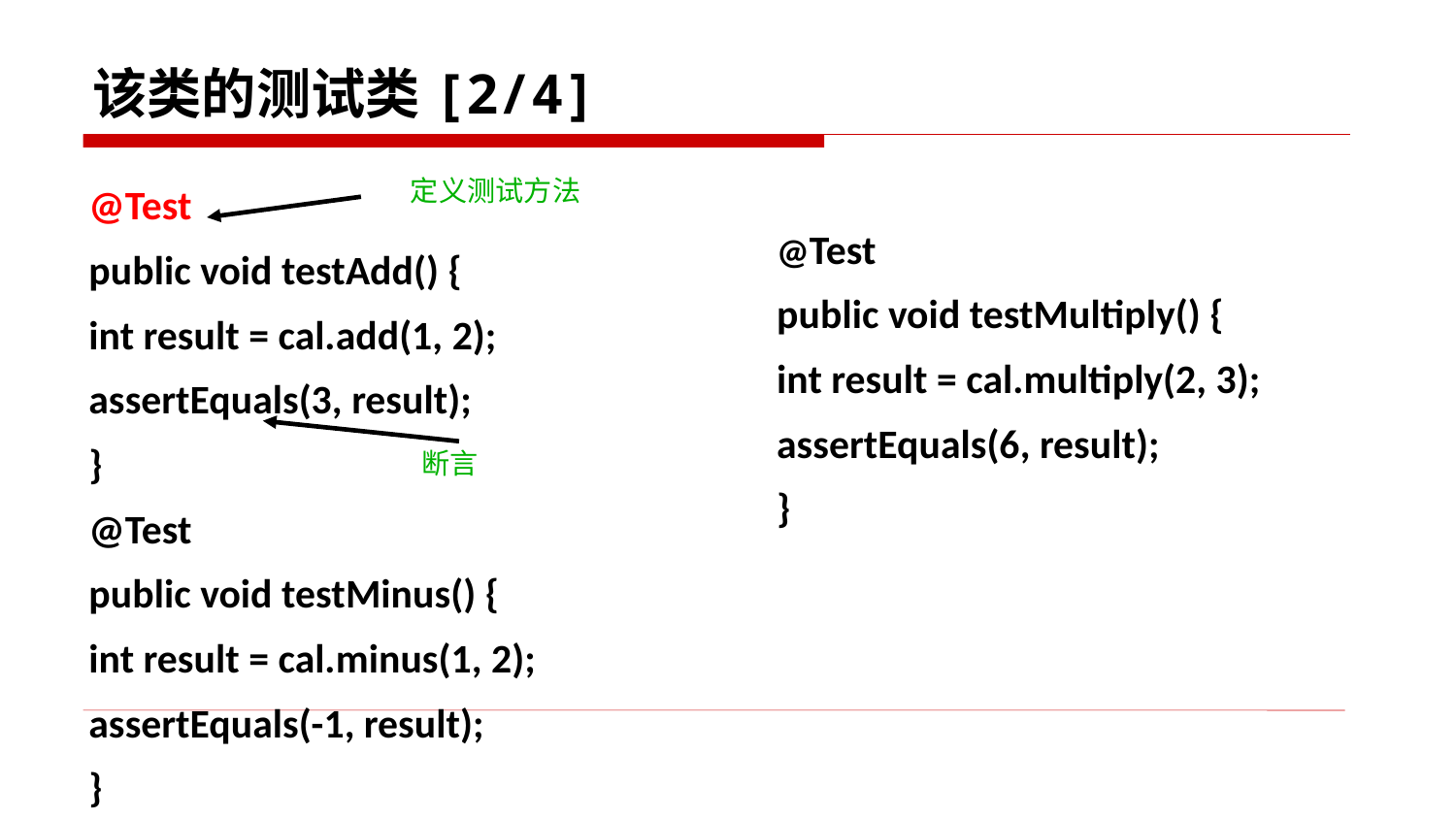

# 该类的测试类[2/4]
@Test
public void testAdd() {
int result = cal.add(1, 2);
assertEquals(3, result);
}
@Test
public void testMinus() {
int result = cal.minus(1, 2);
assertEquals(-1, result);
}
定义测试方法

@Test
public void testMultiply() {
int result = cal.multiply(2, 3);
assertEquals(6, result);
}

断言